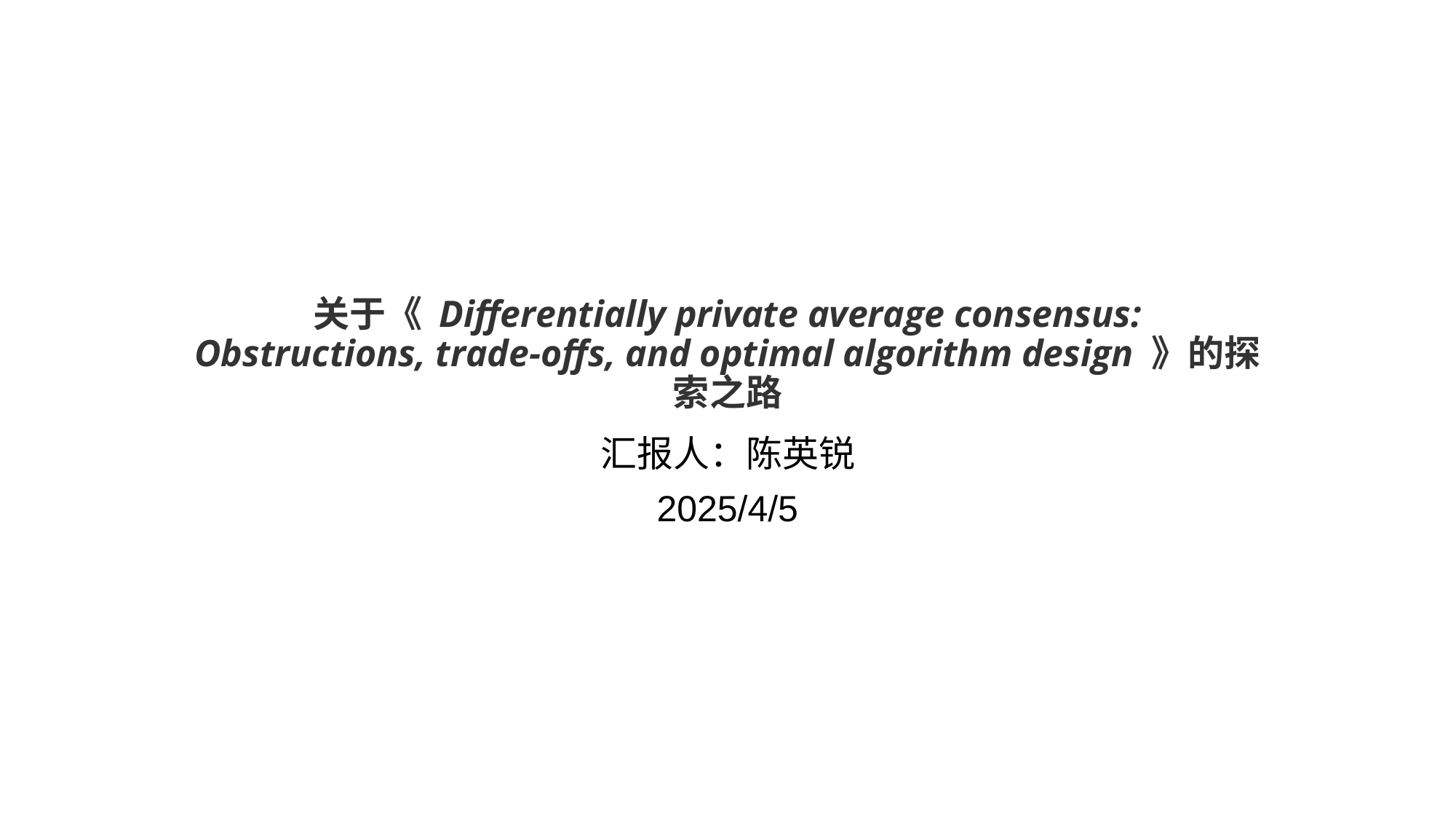

# 关于《 Differentially private average consensus: Obstructions, trade-offs, and optimal algorithm design 》的探索之路
汇报人：陈英锐
2025/4/5